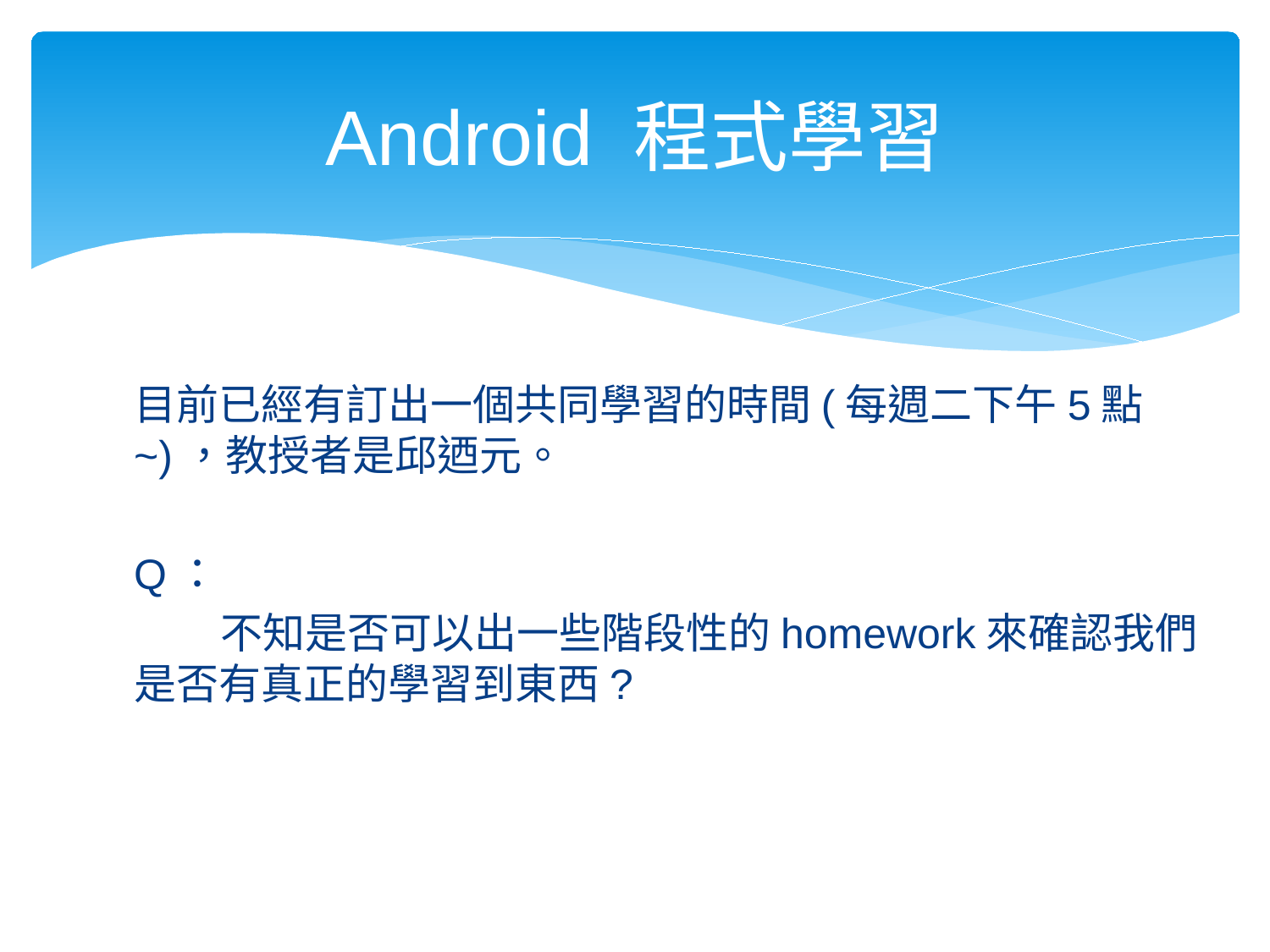

# Android 程式學習
目前已經有訂出一個共同學習的時間(每週二下午5點~)，教授者是邱迺元。

Q：
        不知是否可以出一些階段性的homework來確認我們是否有真正的學習到東西?